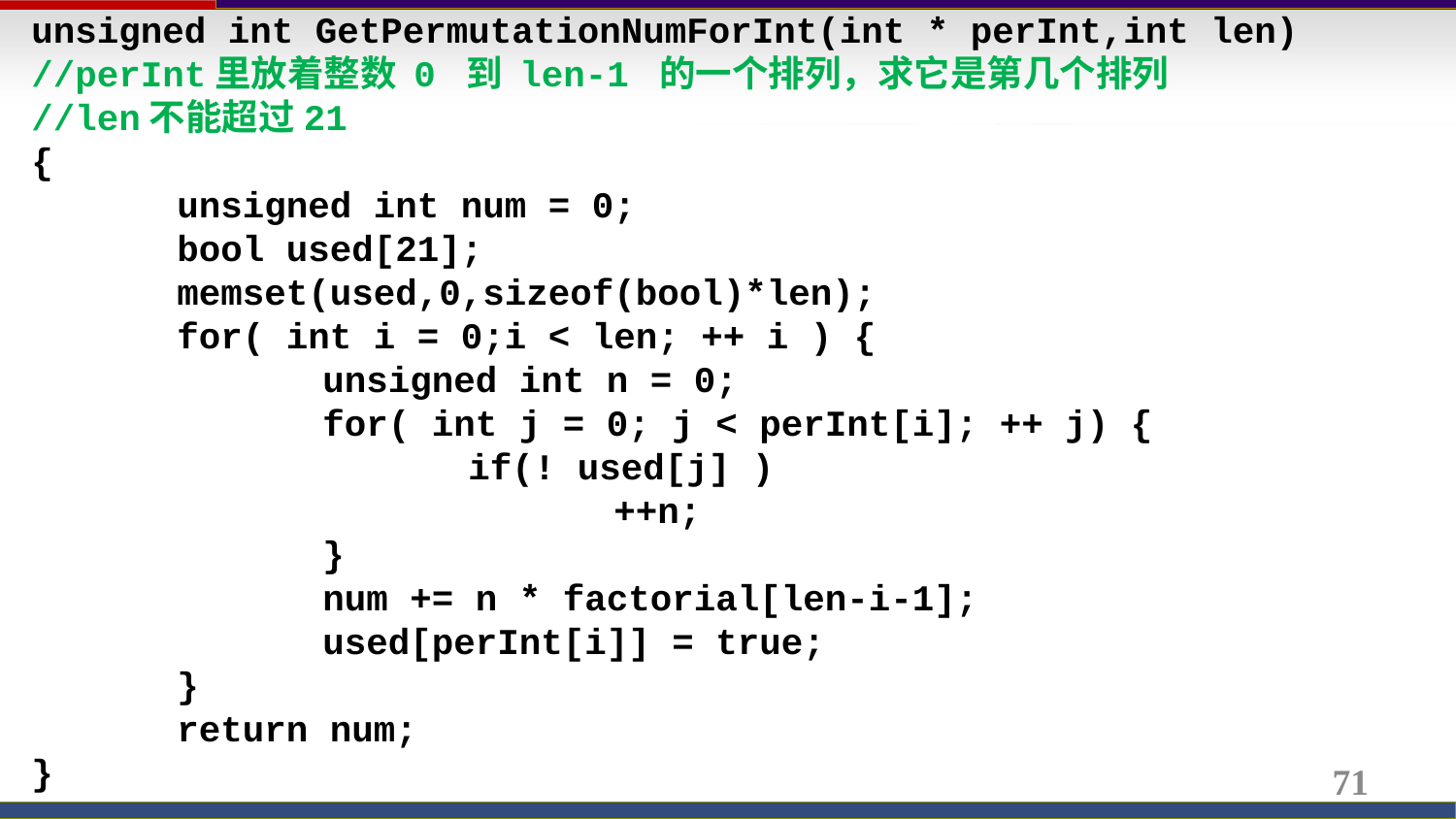

unsigned int GetPermutationNumForInt(int * perInt,int len)
//perInt里放着整数 0 到 len-1 的一个排列，求它是第几个排列
//len不能超过21
{
	unsigned int num = 0;
	bool used[21];
	memset(used,0,sizeof(bool)*len);
	for( int i = 0;i < len; ++ i ) {
		unsigned int n = 0;
		for( int j = 0; j < perInt[i]; ++ j) {
			if(! used[j] )
				++n;
		}
		num += n * factorial[len-i-1];
		used[perInt[i]] = true;
	}
	return num;
}